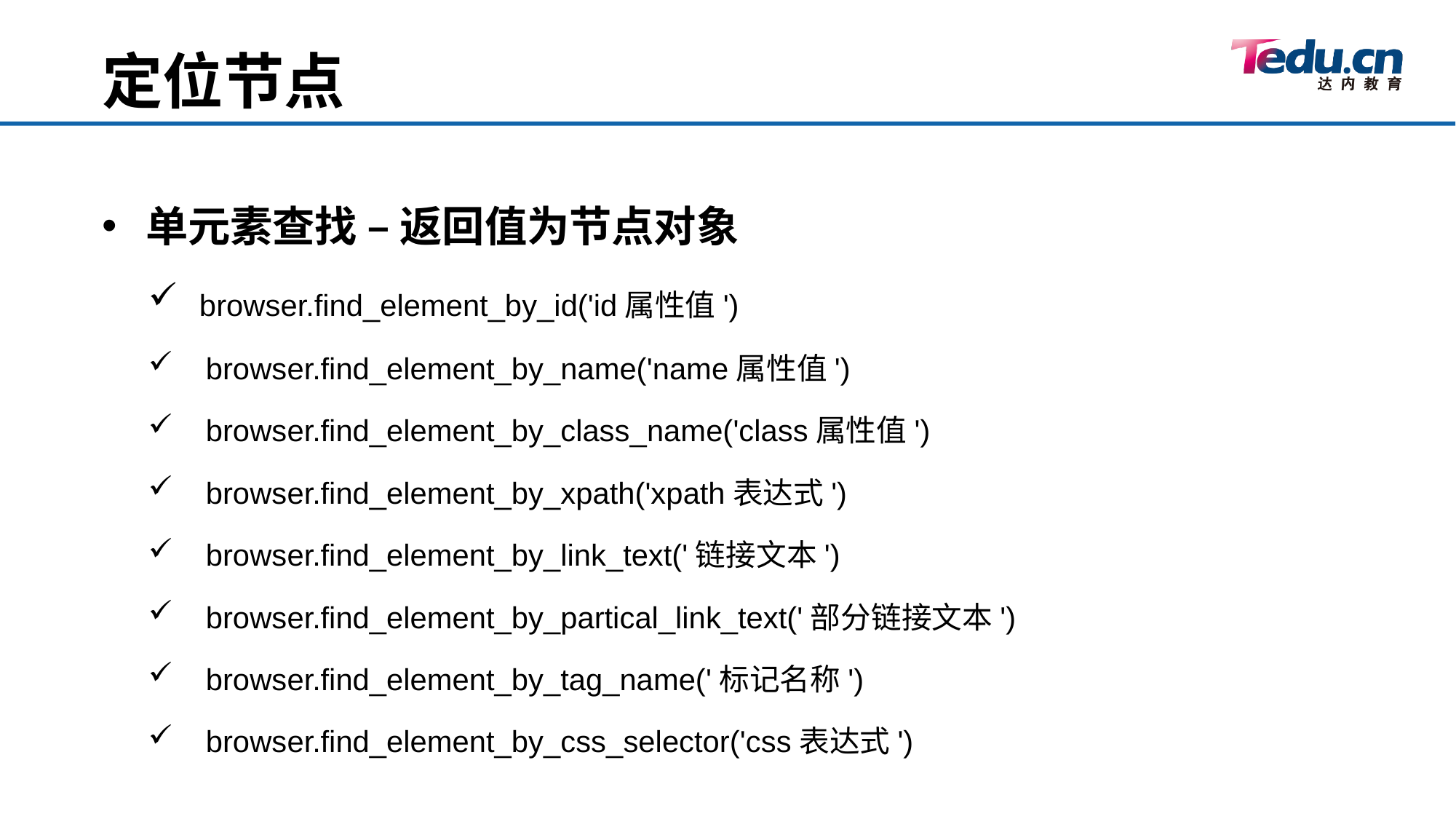

定位节点
单元素查找 – 返回值为节点对象
 browser.find_element_by_id('id属性值')
  browser.find_element_by_name('name属性值')
  browser.find_element_by_class_name('class属性值')
  browser.find_element_by_xpath('xpath表达式')
  browser.find_element_by_link_text('链接文本')
  browser.find_element_by_partical_link_text('部分链接文本')
  browser.find_element_by_tag_name('标记名称')
  browser.find_element_by_css_selector('css表达式')